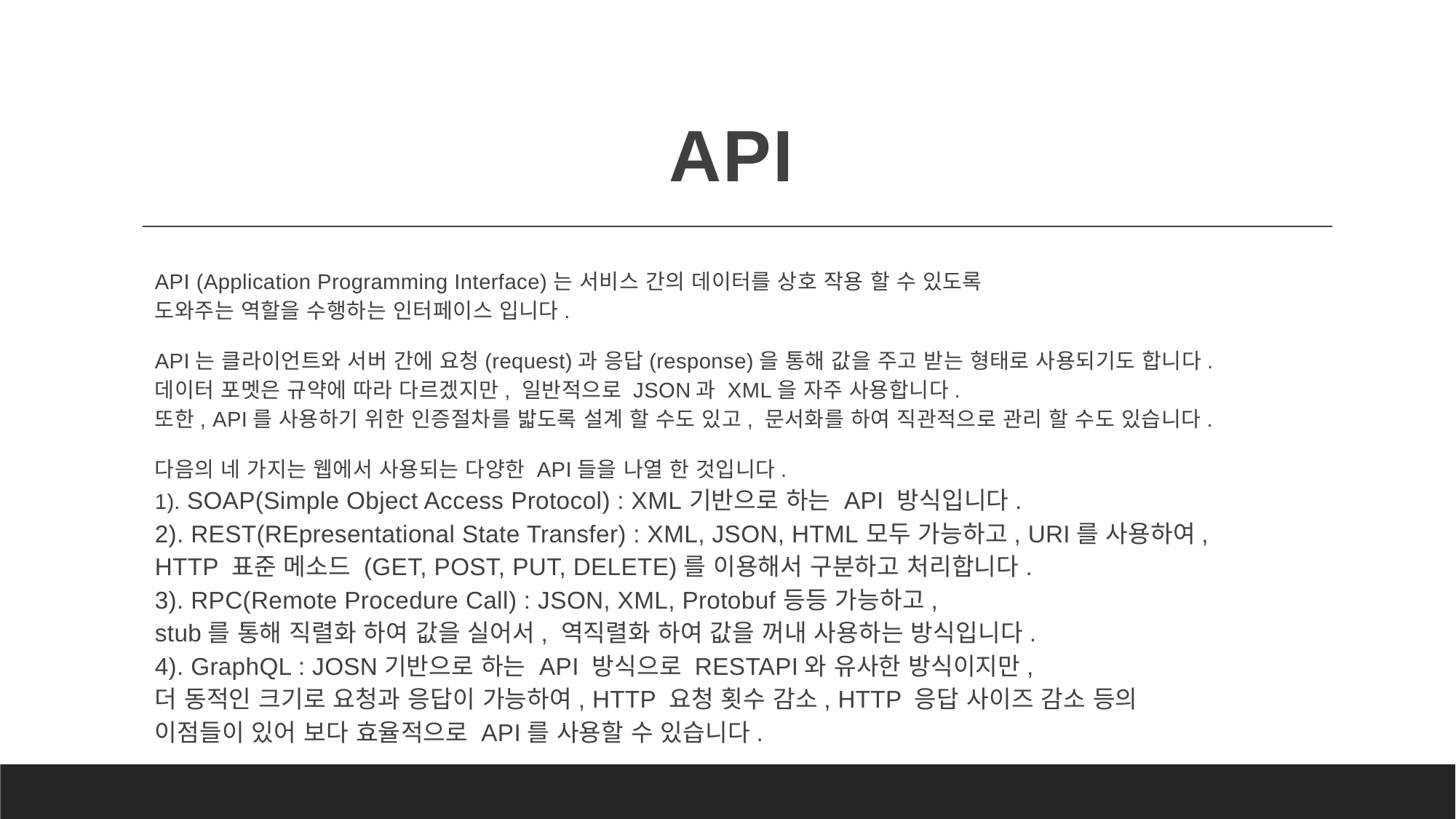

# API
API (Application Programming Interface)는 서비스 간의 데이터를 상호 작용 할 수 있도록
도와주는 역할을 수행하는 인터페이스 입니다.
API는 클라이언트와 서버 간에 요청(request)과 응답(response)을 통해 값을 주고 받는 형태로 사용되기도 합니다.
데이터 포멧은 규약에 따라 다르겠지만, 일반적으로 JSON과 XML을 자주 사용합니다.
또한, API를 사용하기 위한 인증절차를 밟도록 설계 할 수도 있고, 문서화를 하여 직관적으로 관리 할 수도 있습니다.
다음의 네 가지는 웹에서 사용되는 다양한 API들을 나열 한 것입니다.
1). SOAP(Simple Object Access Protocol) : XML기반으로 하는 API 방식입니다.
2). REST(REpresentational State Transfer) : XML, JSON, HTML모두 가능하고, URI를 사용하여,
HTTP 표준 메소드 (GET, POST, PUT, DELETE)를 이용해서 구분하고 처리합니다.
3). RPC(Remote Procedure Call) : JSON, XML, Protobuf등등 가능하고,
stub를 통해 직렬화 하여 값을 실어서, 역직렬화 하여 값을 꺼내 사용하는 방식입니다.
4). GraphQL : JOSN기반으로 하는 API 방식으로 RESTAPI와 유사한 방식이지만,
더 동적인 크기로 요청과 응답이 가능하여, HTTP 요청 횟수 감소, HTTP 응답 사이즈 감소 등의
이점들이 있어 보다 효율적으로 API를 사용할 수 있습니다.